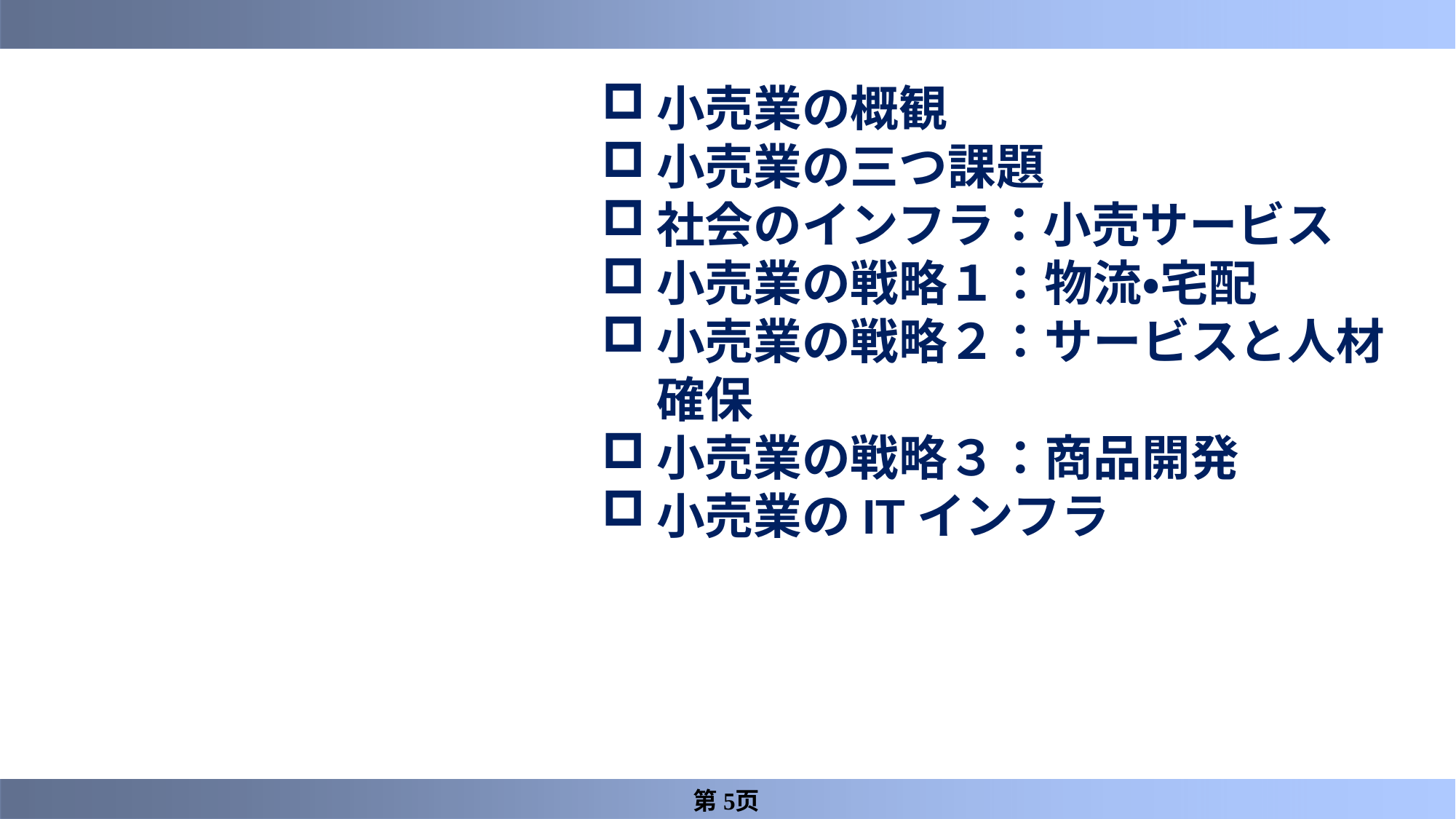

#

小売業の概観
小売業の三つ課題
社会のインフラ：小売サービス
小売業の戦略１：物流・宅配
小売業の戦略２：サービスと人材確保
小売業の戦略３：商品開発
小売業のITインフラ

第5页